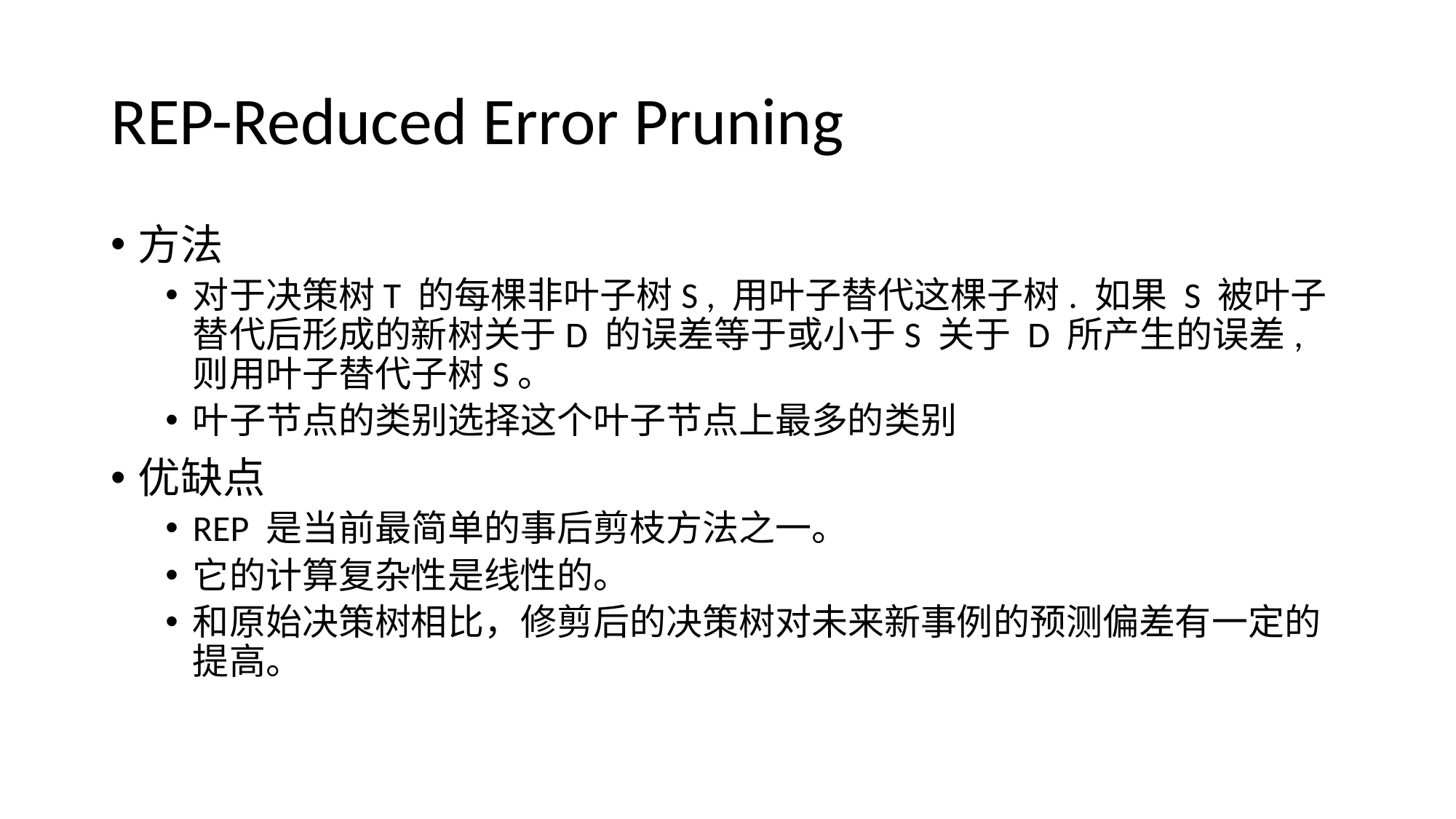

# REP-Reduced Error Pruning
方法
对于决策树T 的每棵非叶子树S , 用叶子替代这棵子树. 如果 S 被叶子替代后形成的新树关于D 的误差等于或小于S 关于 D 所产生的误差, 则用叶子替代子树S。
叶子节点的类别选择这个叶子节点上最多的类别
优缺点
REP 是当前最简单的事后剪枝方法之一。
它的计算复杂性是线性的。
和原始决策树相比，修剪后的决策树对未来新事例的预测偏差有一定的提高。